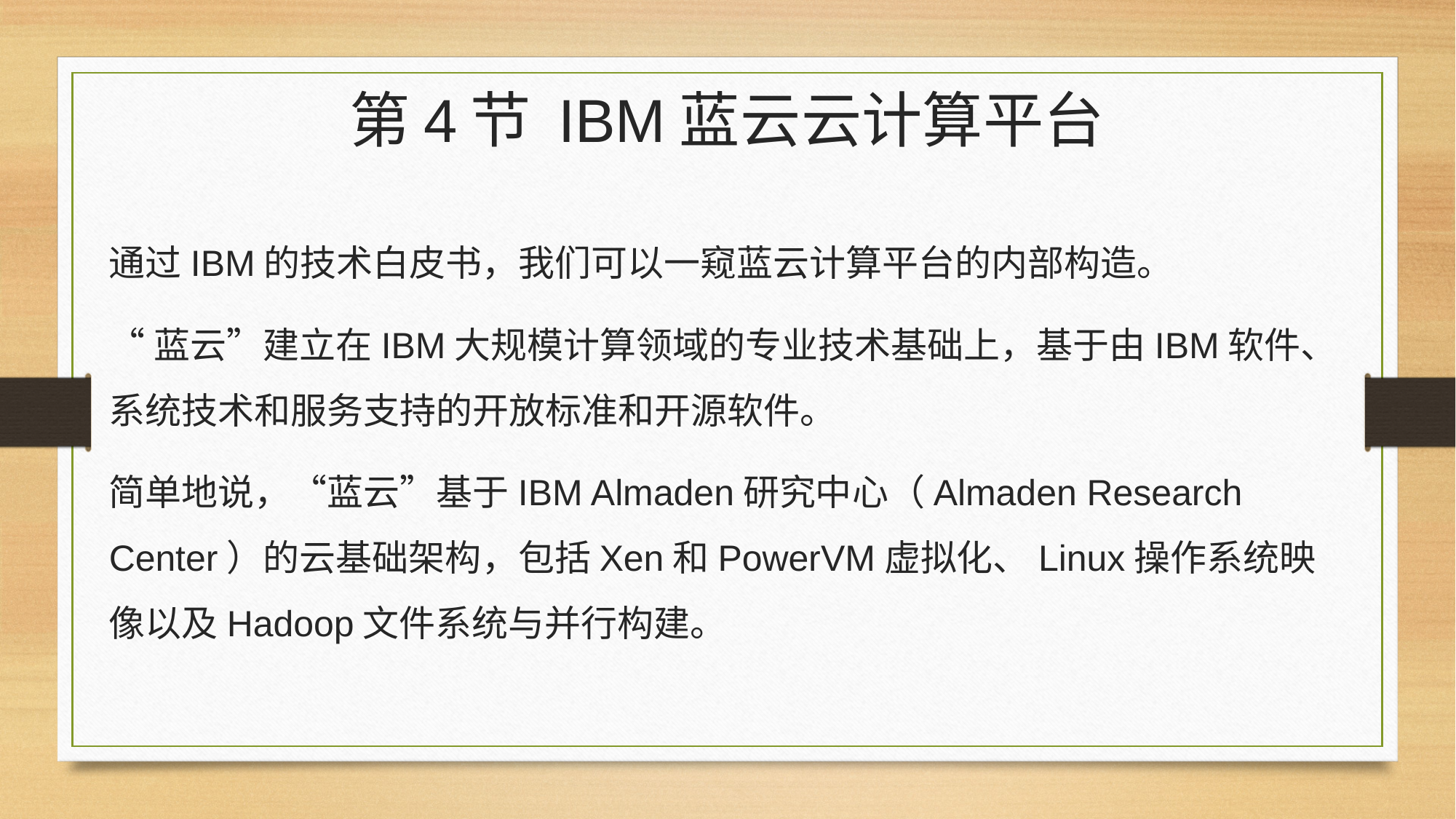

# 第4节 IBM蓝云云计算平台
通过IBM的技术白皮书，我们可以一窥蓝云计算平台的内部构造。
“蓝云”建立在IBM大规模计算领域的专业技术基础上，基于由IBM软件、系统技术和服务支持的开放标准和开源软件。
简单地说，“蓝云”基于IBM Almaden研究中心（Almaden Research Center）的云基础架构，包括Xen和PowerVM虚拟化、Linux操作系统映像以及Hadoop文件系统与并行构建。